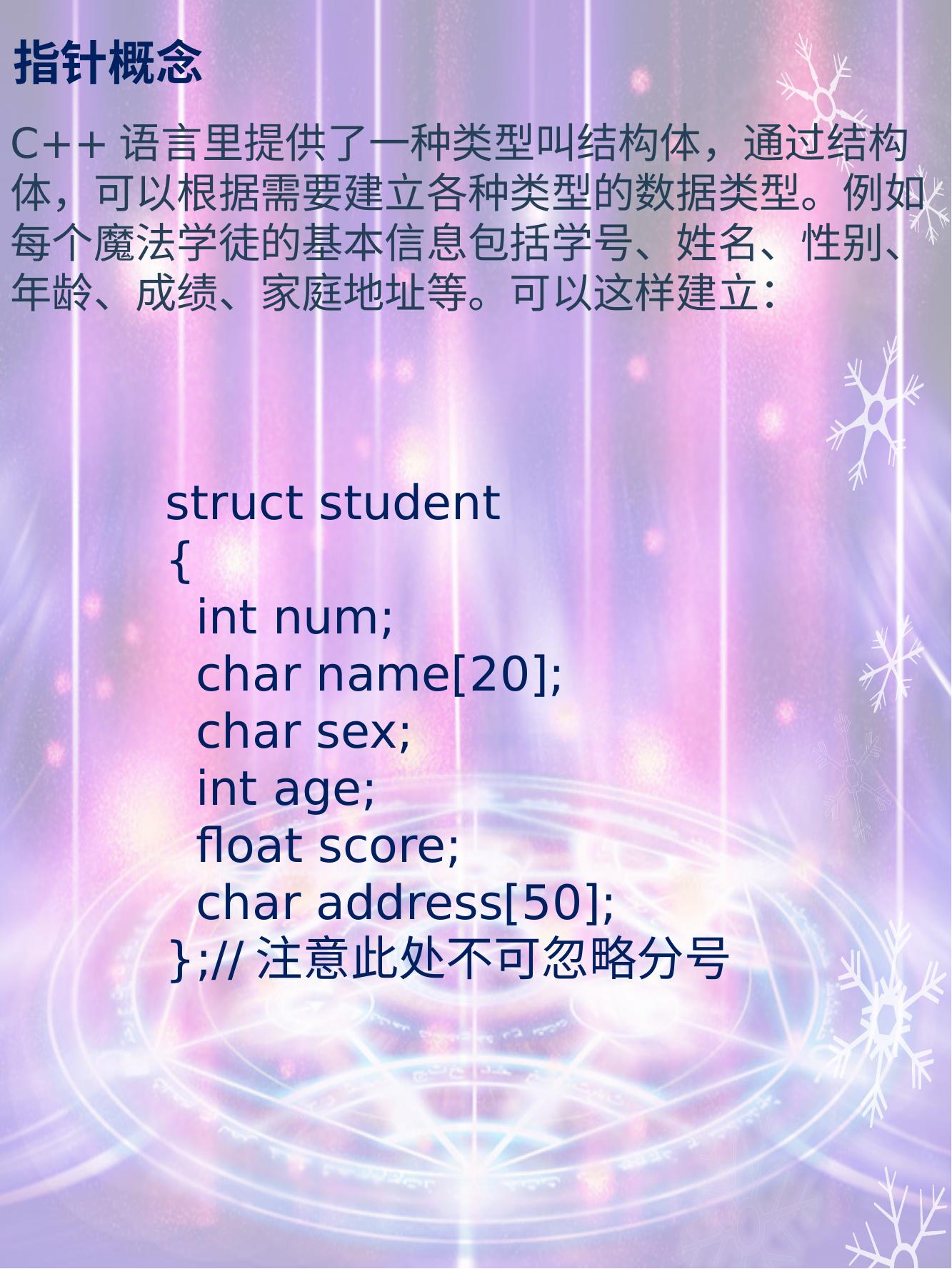

# 指针概念
C++语言里提供了一种类型叫结构体，通过结构体，可以根据需要建立各种类型的数据类型。例如每个魔法学徒的基本信息包括学号、姓名、性别、年龄、成绩、家庭地址等。可以这样建立：
struct student
{
  int num;
  char name[20];
  char sex;
  int age;
  float score;
  char address[50];
};//注意此处不可忽略分号